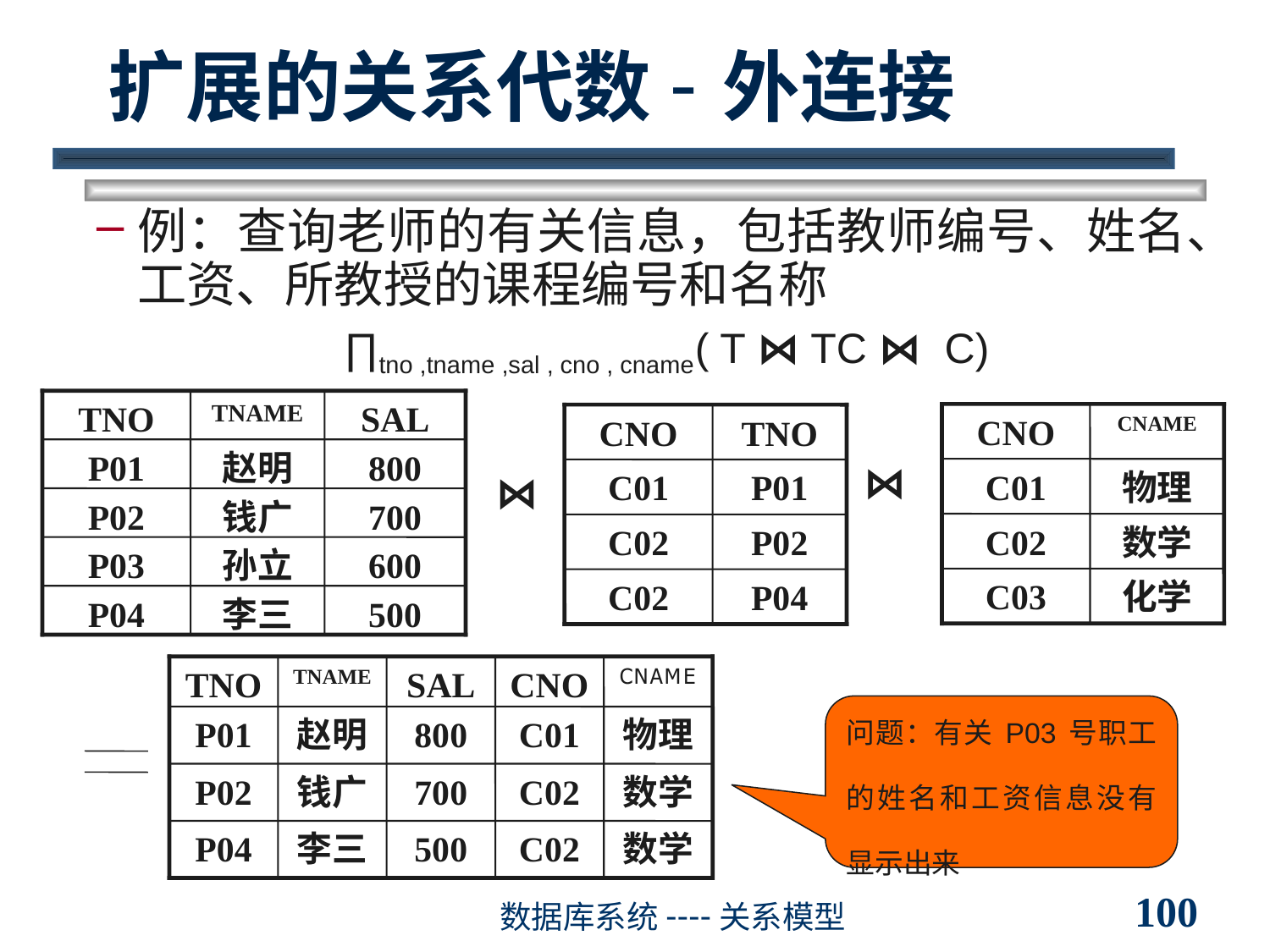

# 扩展的关系代数-外连接
例：查询老师的有关信息，包括教师编号、姓名、工资、所教授的课程编号和名称
∏tno ,tname ,sal , cno , cname( T ⋈ TC ⋈  C)
TNO

TNAME

SAL

P01

赵明
800
P02

钱广
700
P03

孙立
600
P04

李三
500

CNO

CNAME

C01

物理
C02

数学
C03

化学

CNO

TNO

C01

P01
C02

P02
C02

P04

⋈
⋈
TNO

TNAME

SAL

CNO

CNAME

P01

赵明
800
C01
物理
P02

钱广
700
C02
数学
P04

李三
500
C02
数学

问题：有关P03号职工的姓名和工资信息没有显示出来

100
数据库系统----关系模型